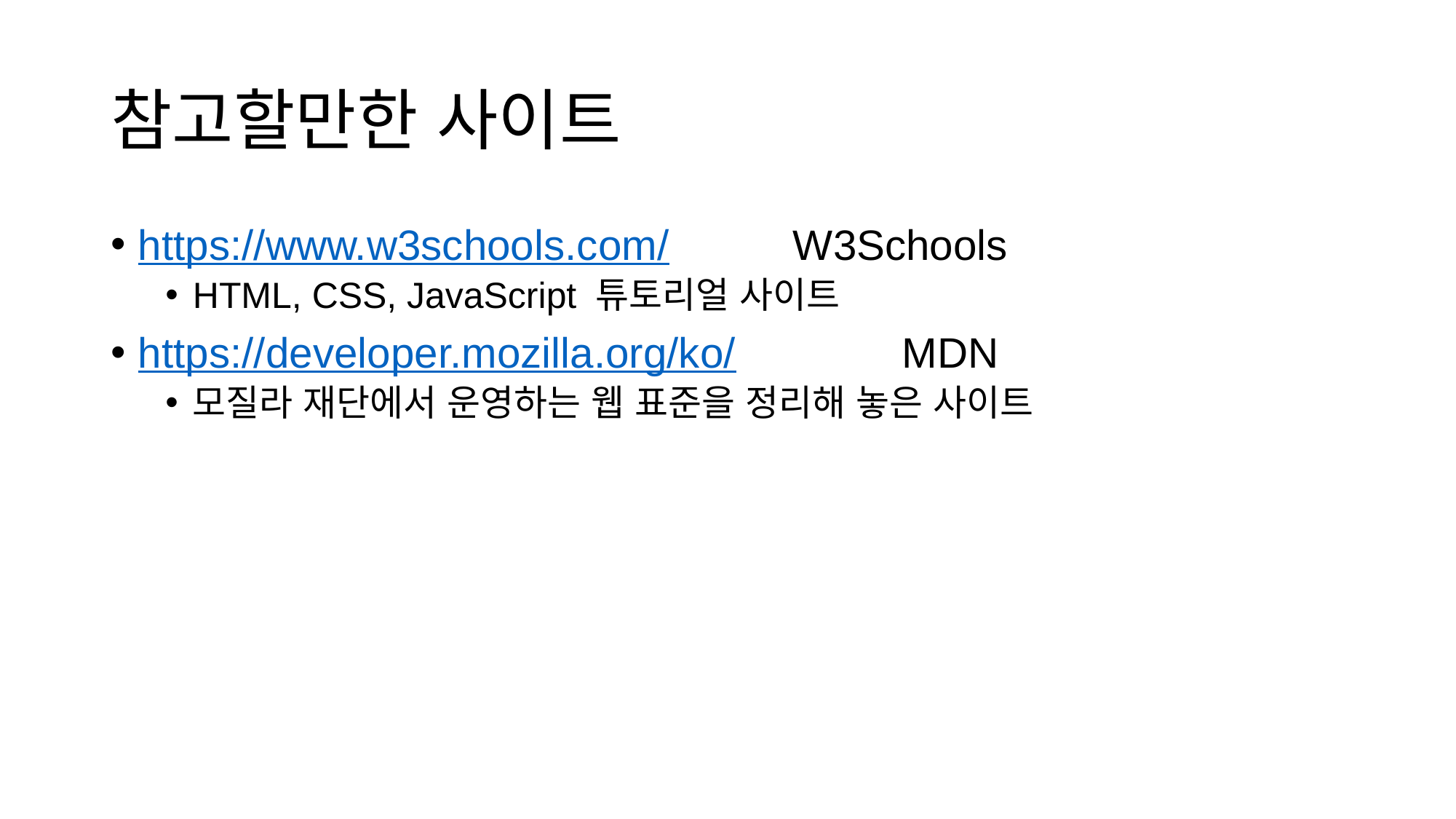

# 참고할만한 사이트
https://www.w3schools.com/		W3Schools
HTML, CSS, JavaScript 튜토리얼 사이트
https://developer.mozilla.org/ko/		MDN
모질라 재단에서 운영하는 웹 표준을 정리해 놓은 사이트